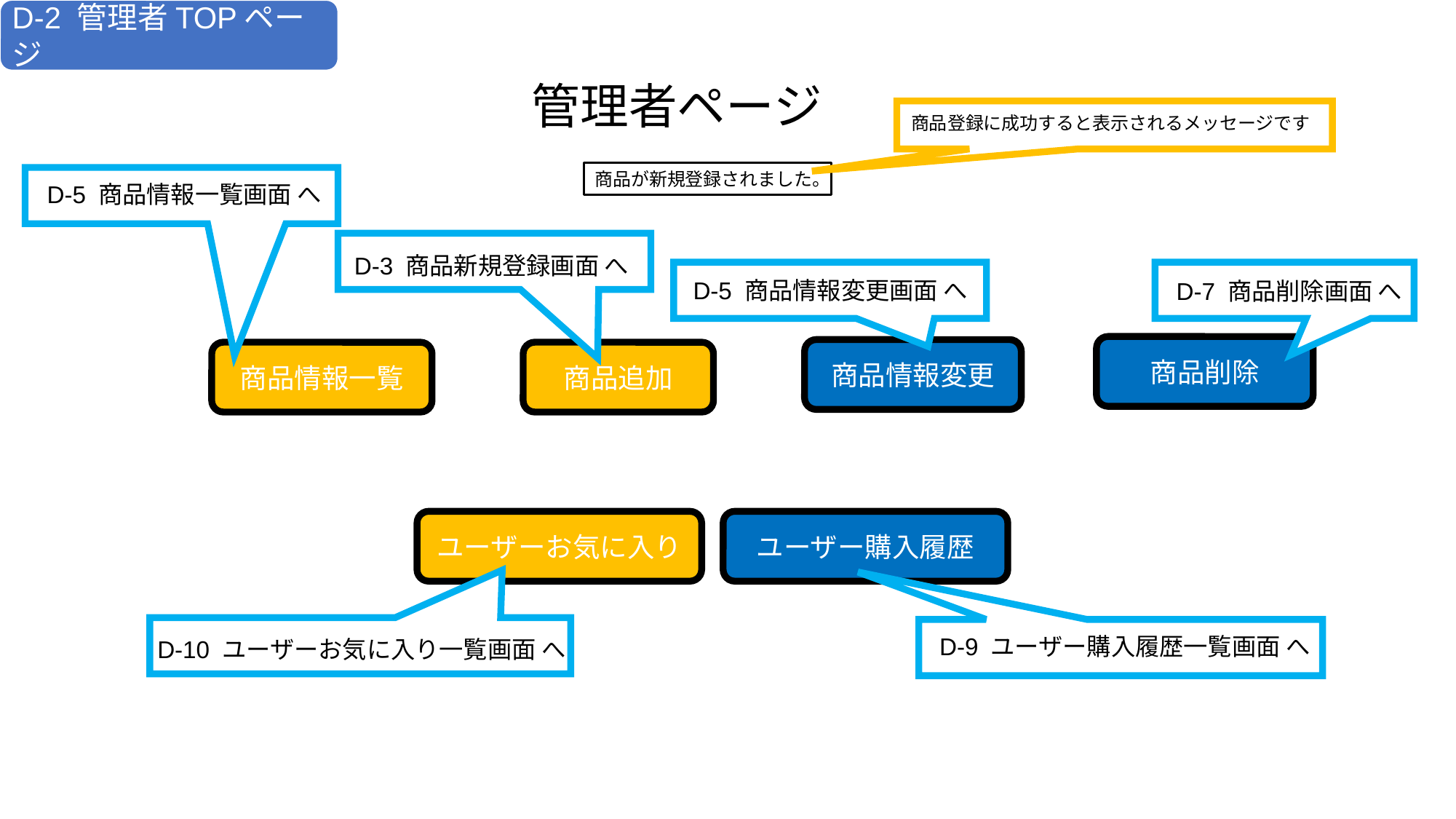

D-2 管理者TOPページ
管理者ページ

商品登録に成功すると表示されるメッセージです
商品が新規登録されました。

D-5 商品情報一覧画面 へ

D-3 商品新規登録画面 へ

D-5 商品情報変更画面 へ

D-7 商品削除画面 へ

商品削除
商品情報変更
商品情報一覧
商品追加
ユーザーお気に入り
ユーザー購入履歴

D-10 ユーザーお気に入り一覧画面 へ

D-9 ユーザー購入履歴一覧画面 へ